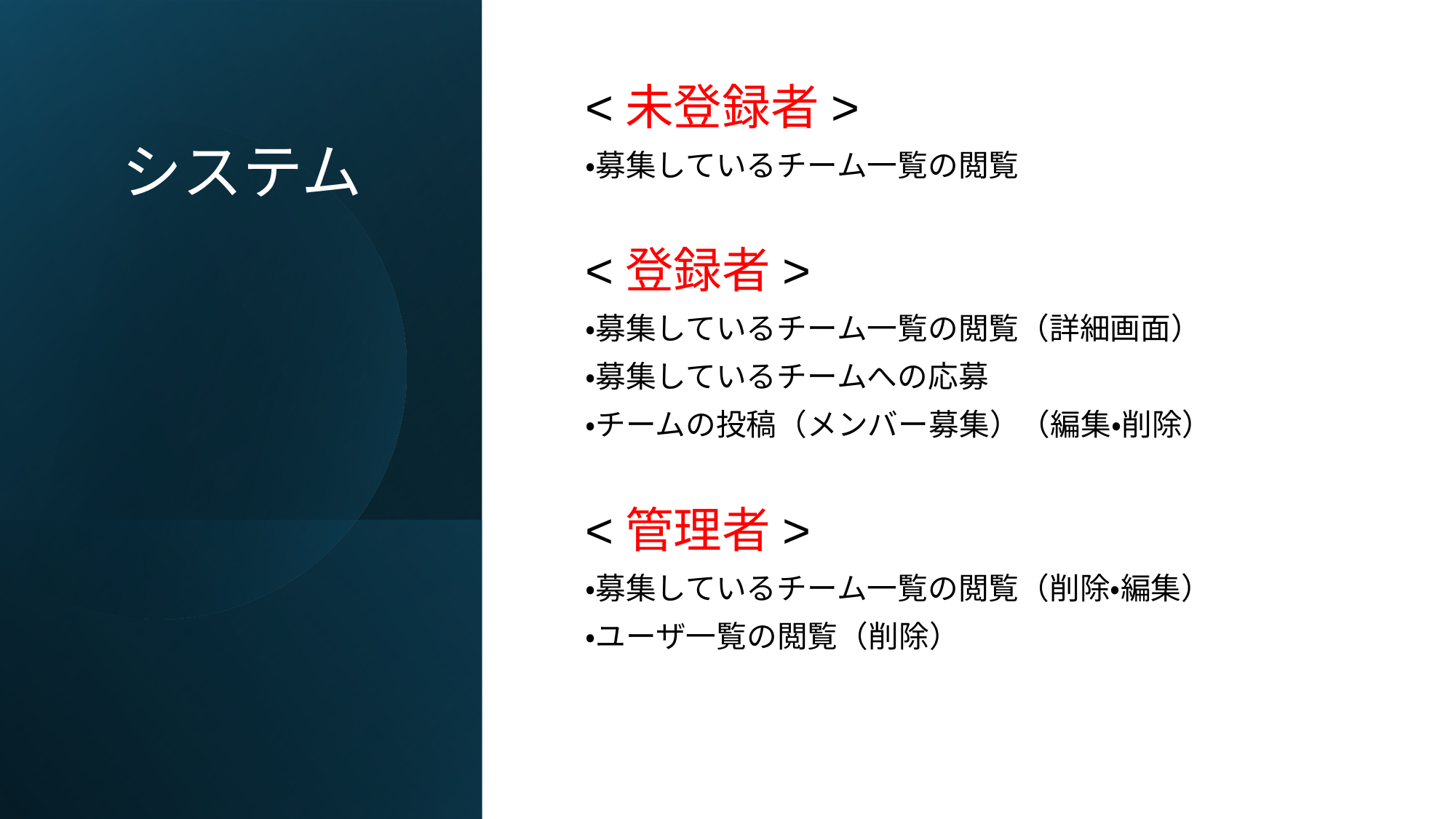

<未登録者>
・募集しているチーム一覧の閲覧

<登録者>
・募集しているチーム一覧の閲覧（詳細画面）
・募集しているチームへの応募
・チームの投稿（メンバー募集）（編集・削除）

<管理者>
・募集しているチーム一覧の閲覧（削除・編集）
・ユーザ一覧の閲覧（削除）

# システム